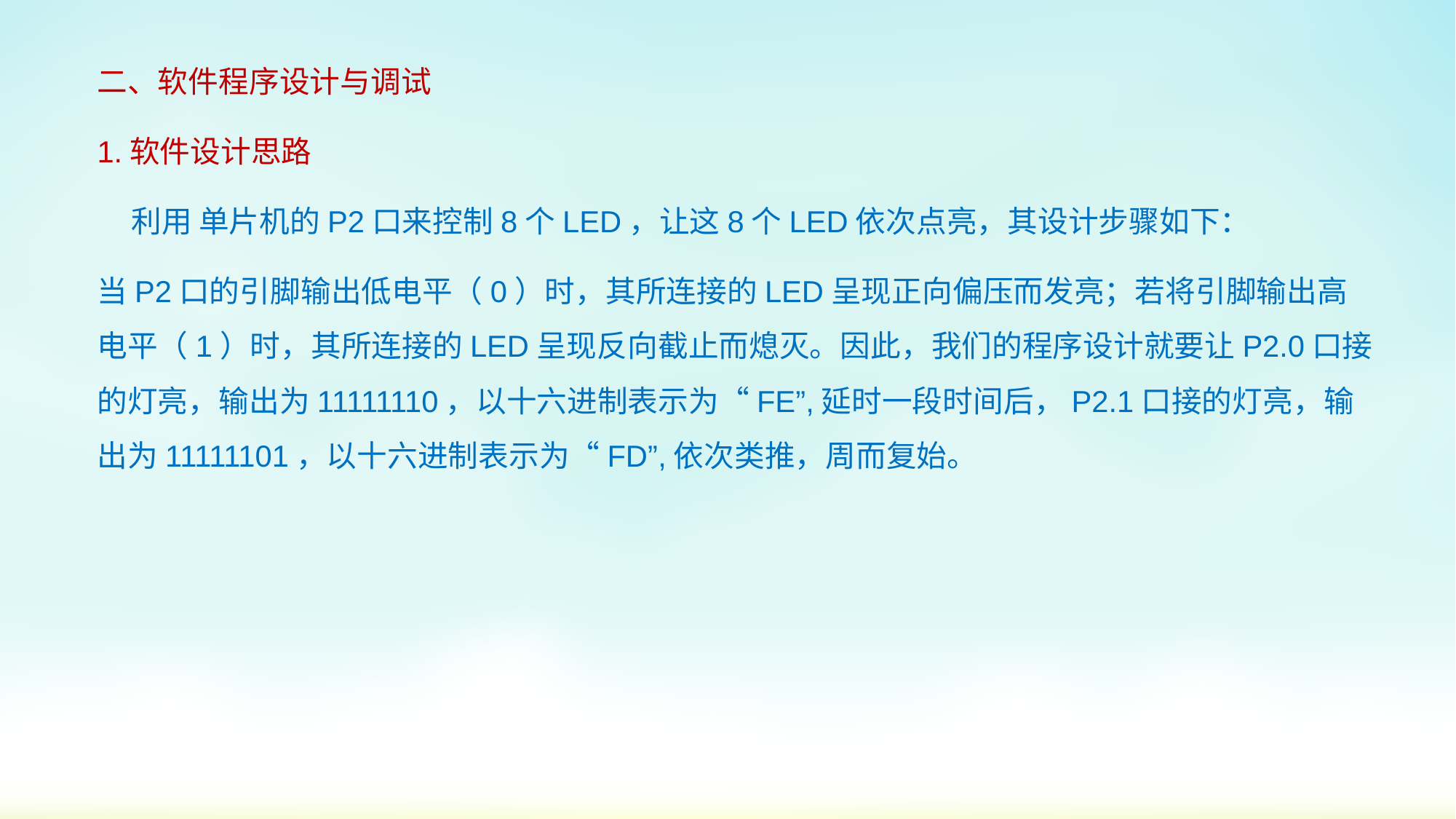

二、软件程序设计与调试
1.软件设计思路
    利用 单片机的P2口来控制8个LED，让这8个LED依次点亮，其设计步骤如下：
当P2口的引脚输出低电平（0）时，其所连接的LED呈现正向偏压而发亮；若将引脚输出高电平（1）时，其所连接的LED呈现反向截止而熄灭。因此，我们的程序设计就要让P2.0口接的灯亮，输出为11111110，以十六进制表示为“FE”,延时一段时间后，P2.1口接的灯亮，输出为11111101，以十六进制表示为“FD”,依次类推，周而复始。